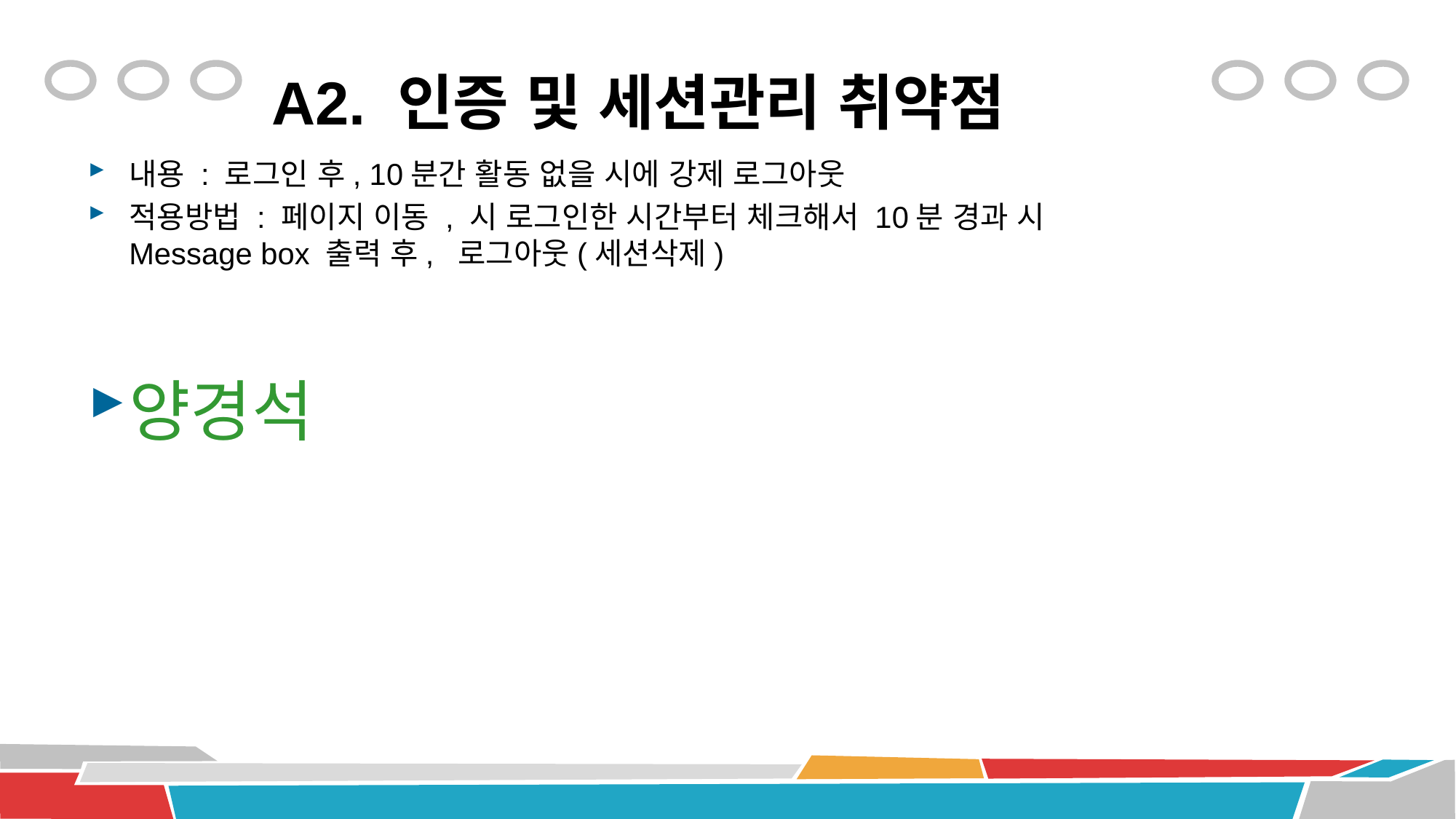

# A2. 인증 및 세션관리 취약점
내용 : 로그인 후, 10분간 활동 없을 시에 강제 로그아웃
적용방법 : 페이지 이동 , 시 로그인한 시간부터 체크해서 10분 경과 시
Message box 출력 후,  로그아웃(세션삭제)

양경석